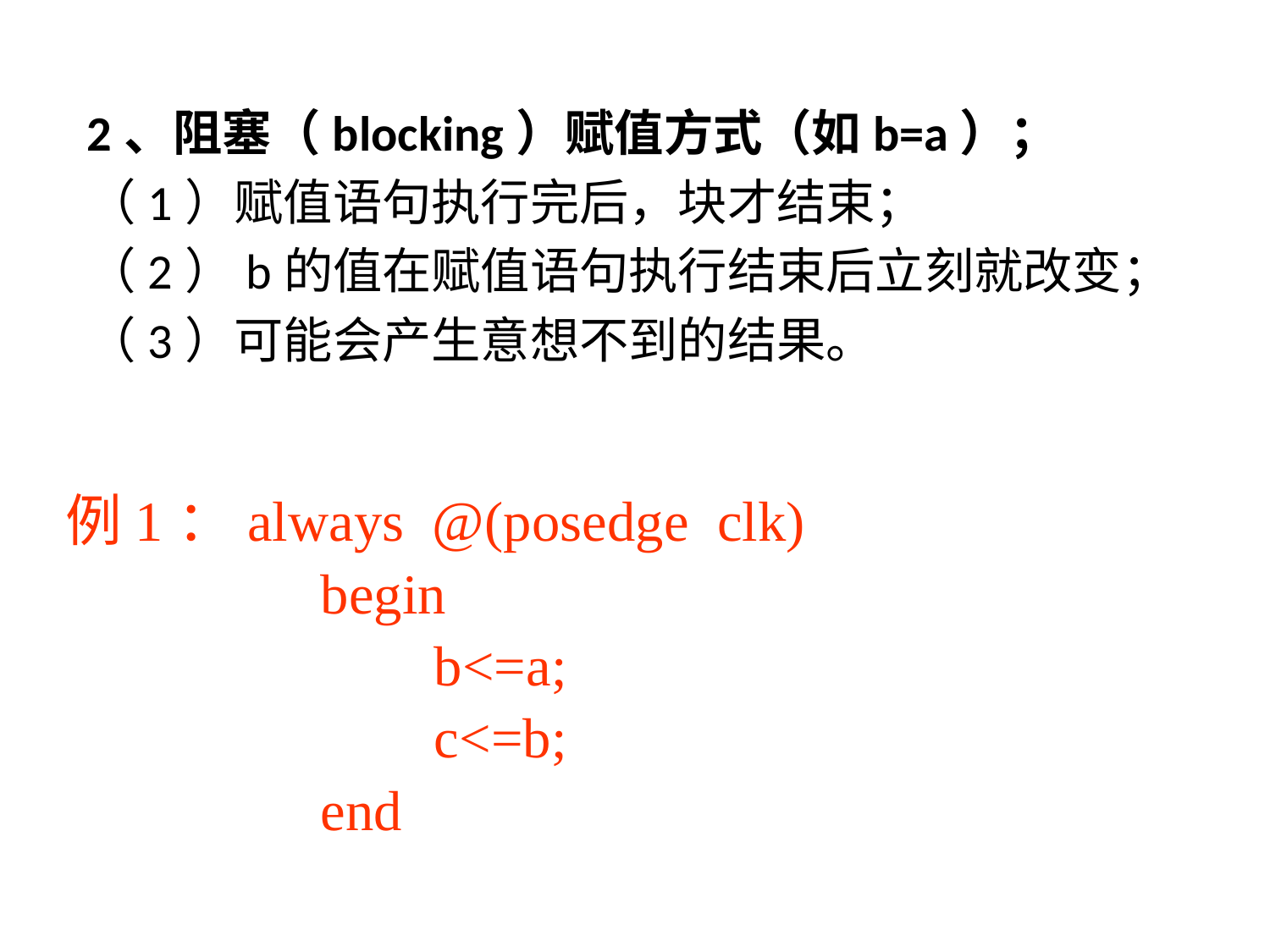

2、阻塞（blocking）赋值方式（如b=a）；
（1）赋值语句执行完后，块才结束；
（2）b的值在赋值语句执行结束后立刻就改变；
（3）可能会产生意想不到的结果。
例1：always  @(posedge  clk)
                  begin
                          b<=a;
                          c<=b;
                  end